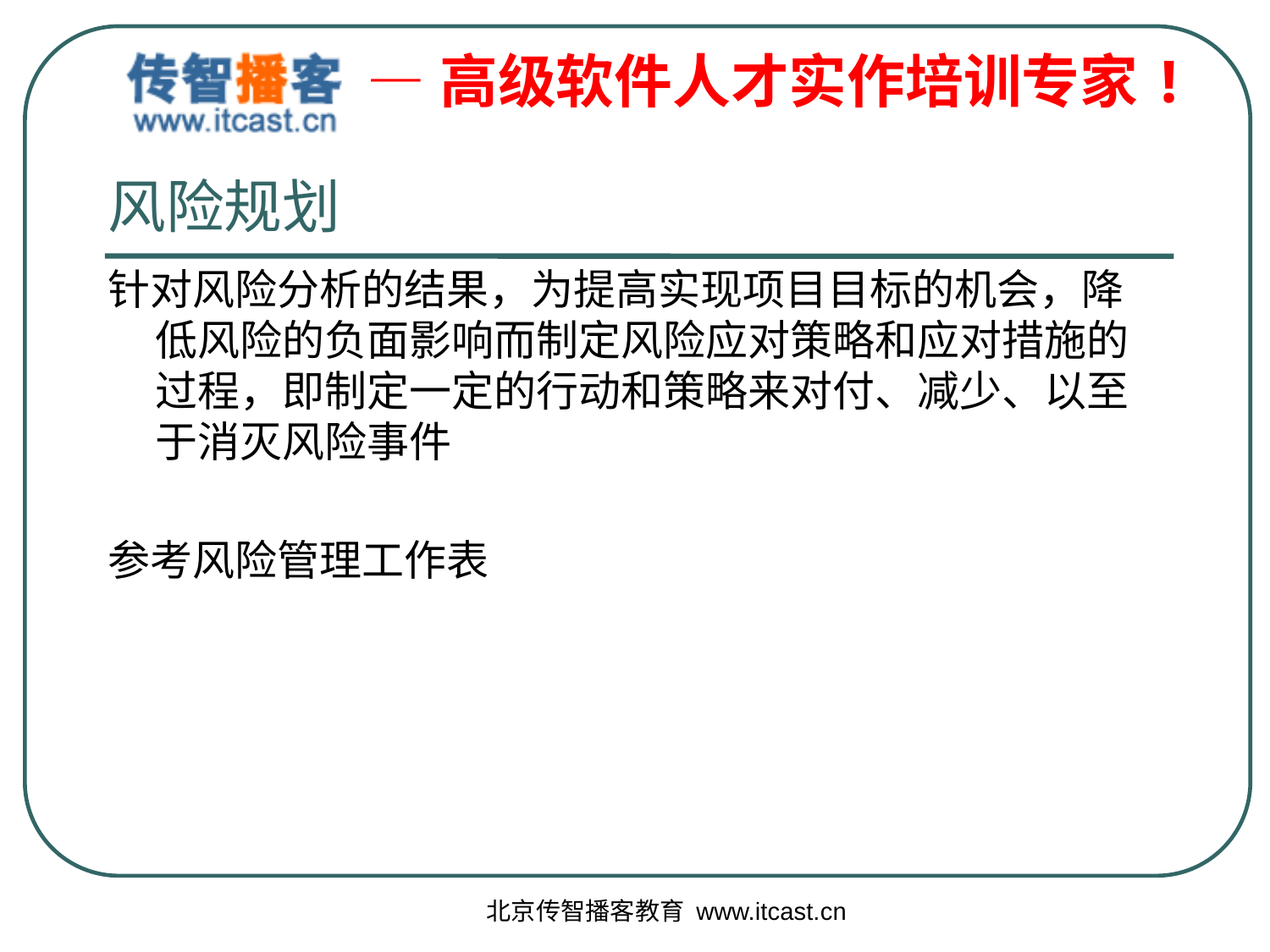

# 风险规划
针对风险分析的结果，为提高实现项目目标的机会，降低风险的负面影响而制定风险应对策略和应对措施的过程，即制定一定的行动和策略来对付、减少、以至于消灭风险事件

参考风险管理工作表

北京传智播客教育 www.itcast.cn